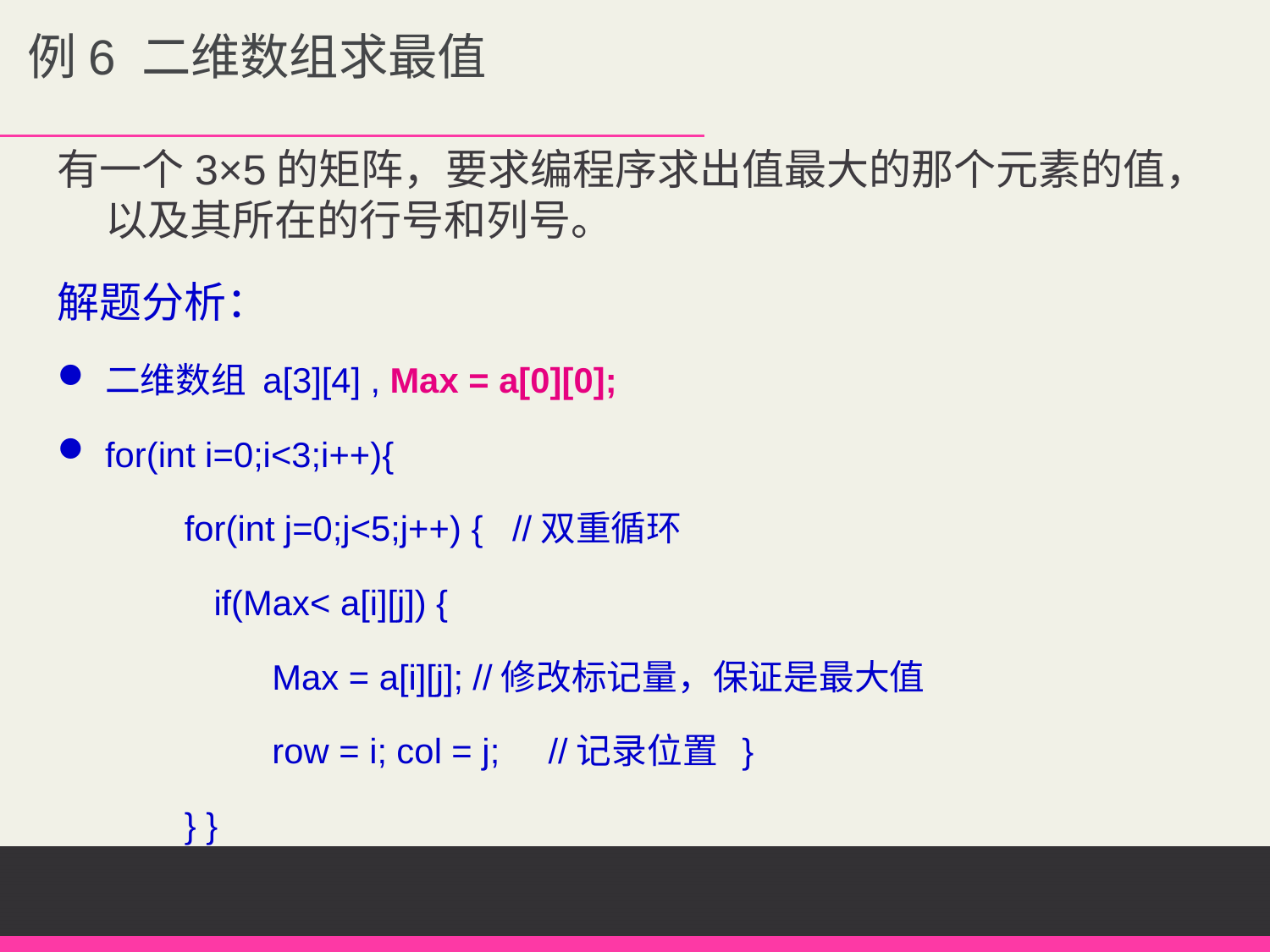

例6 二维数组求最值
有一个3×5的矩阵，要求编程序求出值最大的那个元素的值，以及其所在的行号和列号。
解题分析：
二维数组 a[3][4] , Max = a[0][0];
for(int i=0;i<3;i++){
   	for(int j=0;j<5;j++) {   //双重循环
	   if(Max< a[i][j]) {
	         Max = a[i][j]; //修改标记量，保证是最大值
	         row = i; col = j;     //记录位置  }
	} }